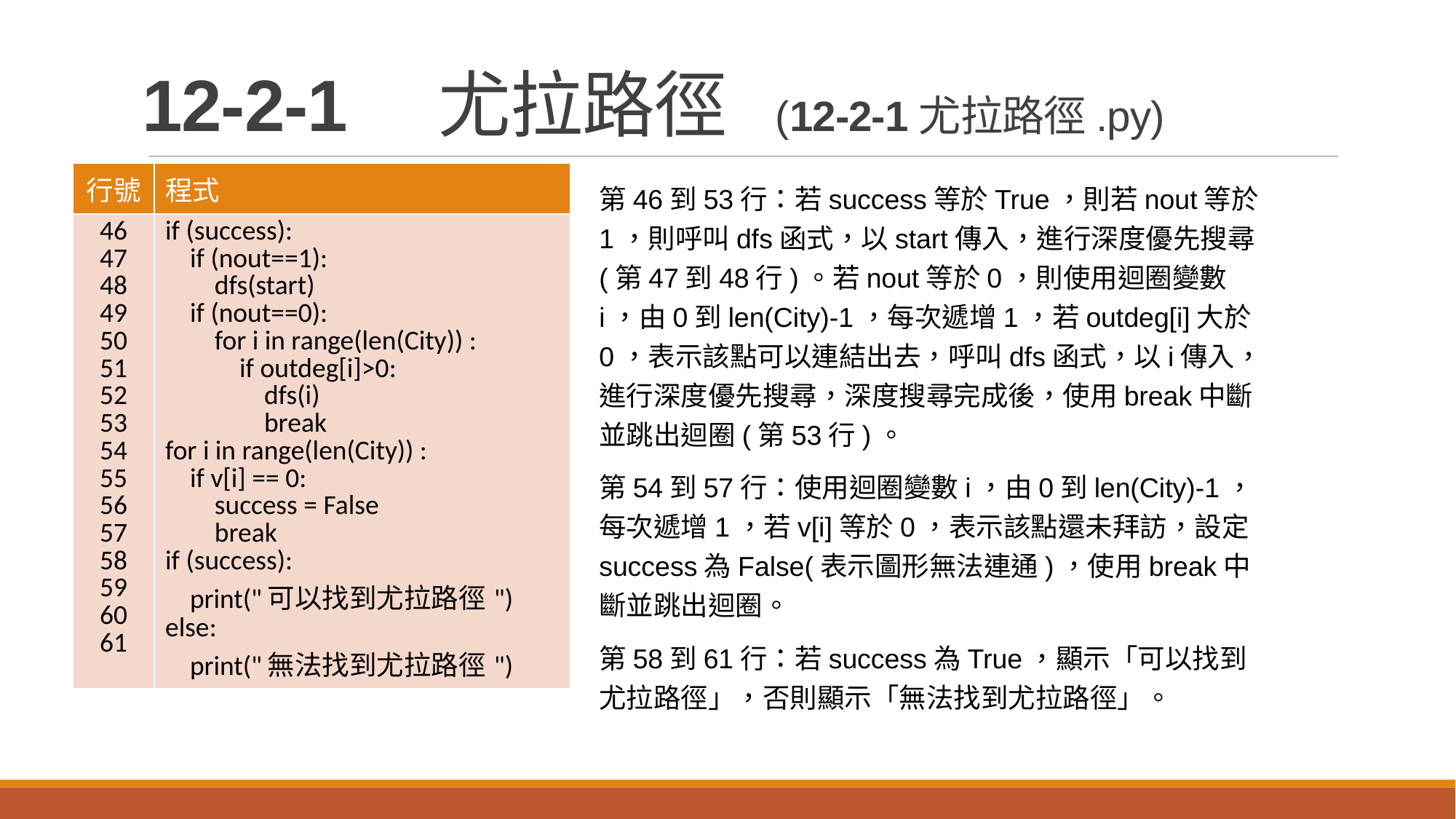

# 12-2-1　尤拉路徑  (12-2-1尤拉路徑.py)
| 行號 | 程式 |
| --- | --- |
| 46 47 48 49 50 51 52 53 54 55 56 57 58 59 60 61 | if (success): if (nout==1): dfs(start) if (nout==0): for i in range(len(City)) : if outdeg[i]>0: dfs(i) break for i in range(len(City)) : if v[i] == 0: success = False break if (success): print("可以找到尤拉路徑") else: print("無法找到尤拉路徑") |

第46到53行：若success等於True，則若nout等於1，則呼叫dfs函式，以start傳入，進行深度優先搜尋(第47到48行)。若nout等於0，則使用迴圈變數i，由0到len(City)-1，每次遞增1，若outdeg[i]大於0，表示該點可以連結出去，呼叫dfs函式，以i傳入，進行深度優先搜尋，深度搜尋完成後，使用break中斷並跳出迴圈(第53行)。
第54到57行：使用迴圈變數i，由0到len(City)-1，每次遞增1，若v[i]等於0，表示該點還未拜訪，設定success為False(表示圖形無法連通)，使用break中斷並跳出迴圈。
第58到61行：若success為True，顯示「可以找到尤拉路徑」，否則顯示「無法找到尤拉路徑」。